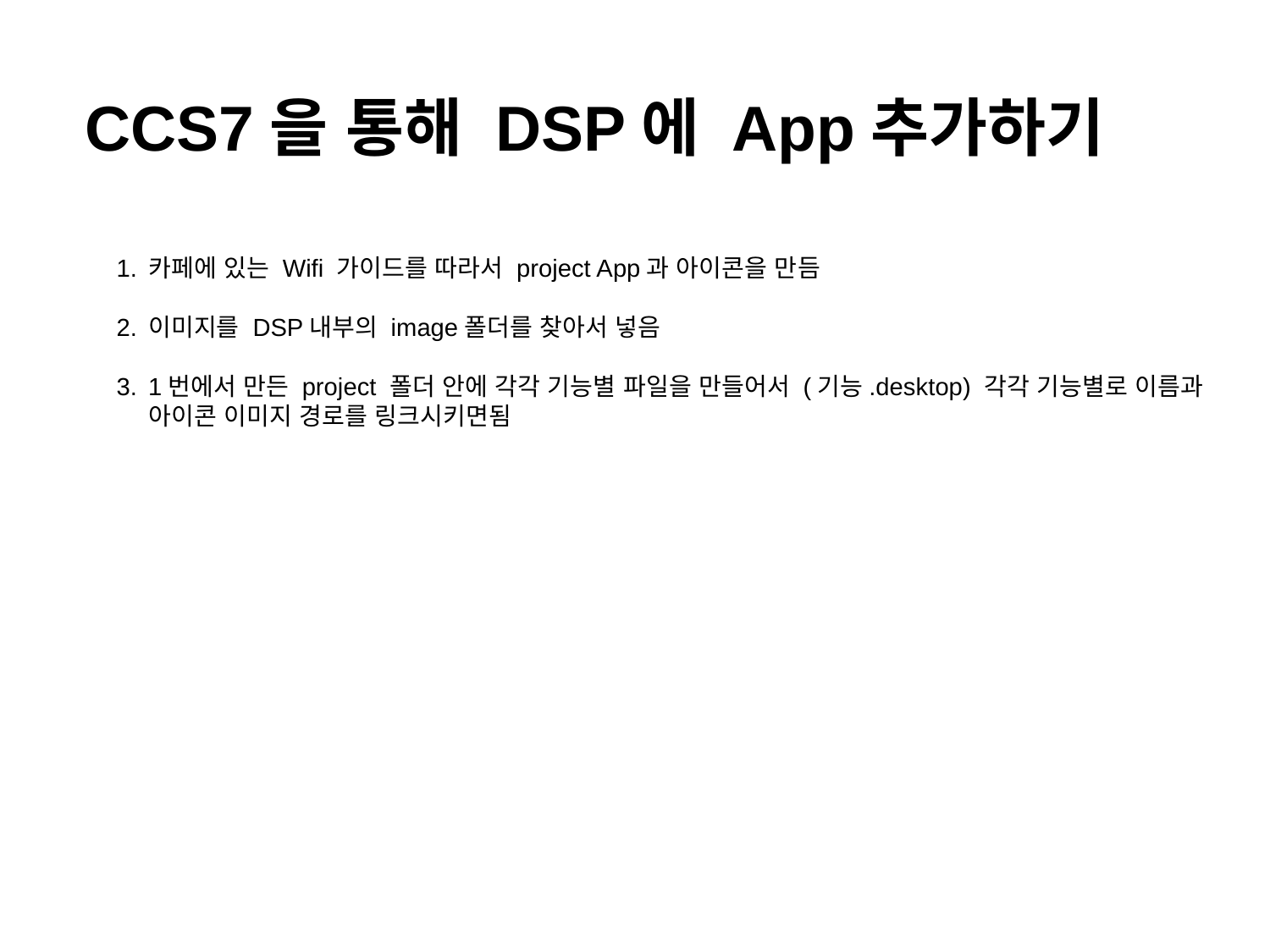

CCS7을 통해 DSP에 App추가하기

카페에 있는 Wifi 가이드를 따라서 project App과 아이콘을 만듬

이미지를 DSP내부의 image폴더를 찾아서 넣음

1번에서 만든 project 폴더 안에 각각 기능별 파일을 만들어서 (기능.desktop) 각각 기능별로 이름과 아이콘 이미지 경로를 링크시키면됨